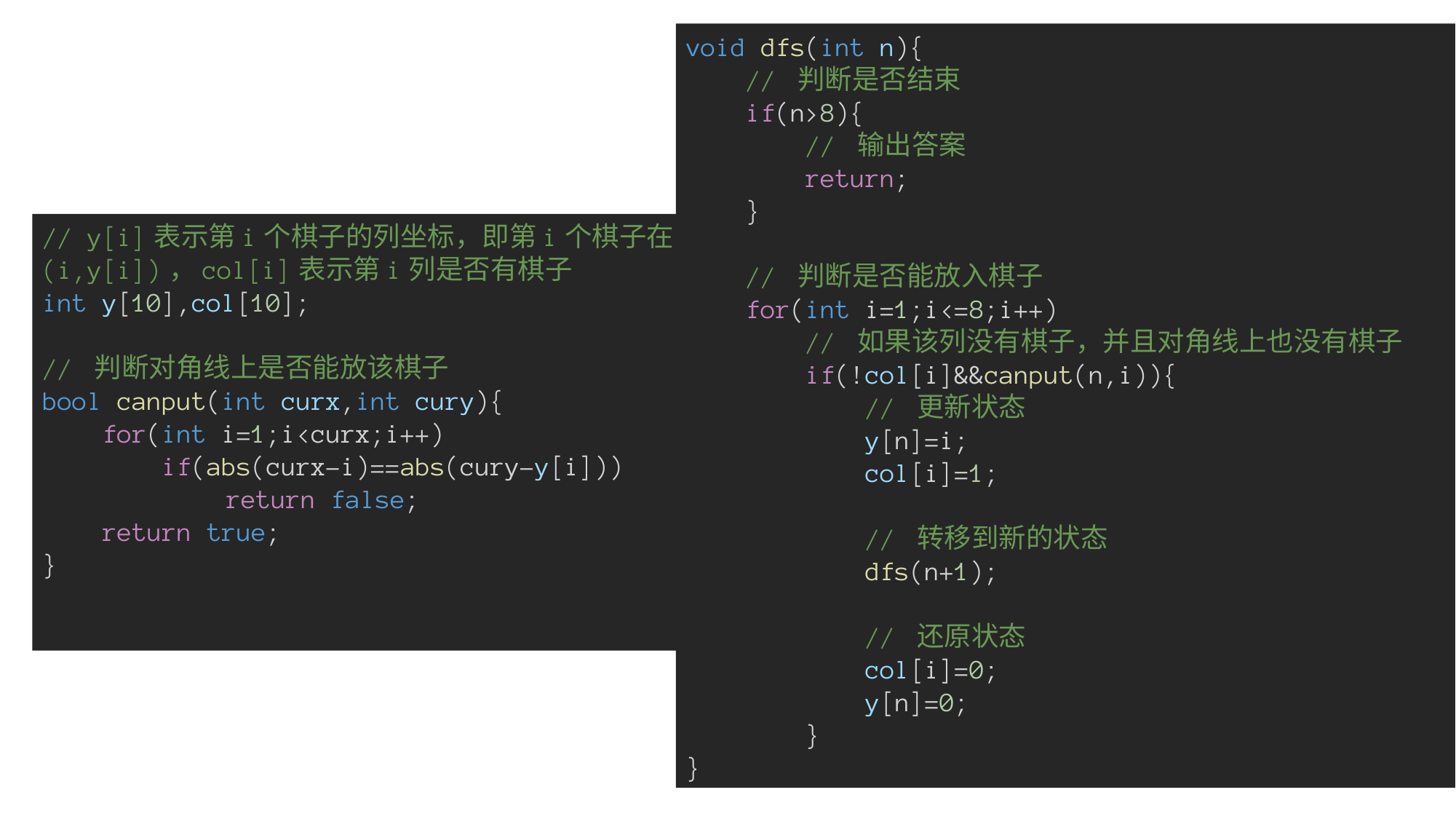

void dfs(int n){
    // 判断是否结束
    if(n>8){
        // 输出答案
        return;
    }
    // 判断是否能放入棋子
    for(int i=1;i<=8;i++)
        // 如果该列没有棋子，并且对角线上也没有棋子
        if(!col[i]&&canput(n,i)){
            // 更新状态
            y[n]=i;
            col[i]=1;
            // 转移到新的状态
            dfs(n+1);
            // 还原状态
            col[i]=0;
            y[n]=0;
        }
}
// y[i]表示第i个棋子的列坐标，即第i个棋子在(i,y[i])，col[i]表示第i列是否有棋子
int y[10],col[10];
// 判断对角线上是否能放该棋子
bool canput(int curx,int cury){
    for(int i=1;i<curx;i++)
        if(abs(curx-i)==abs(cury-y[i]))
	     return false;
    return true;
}